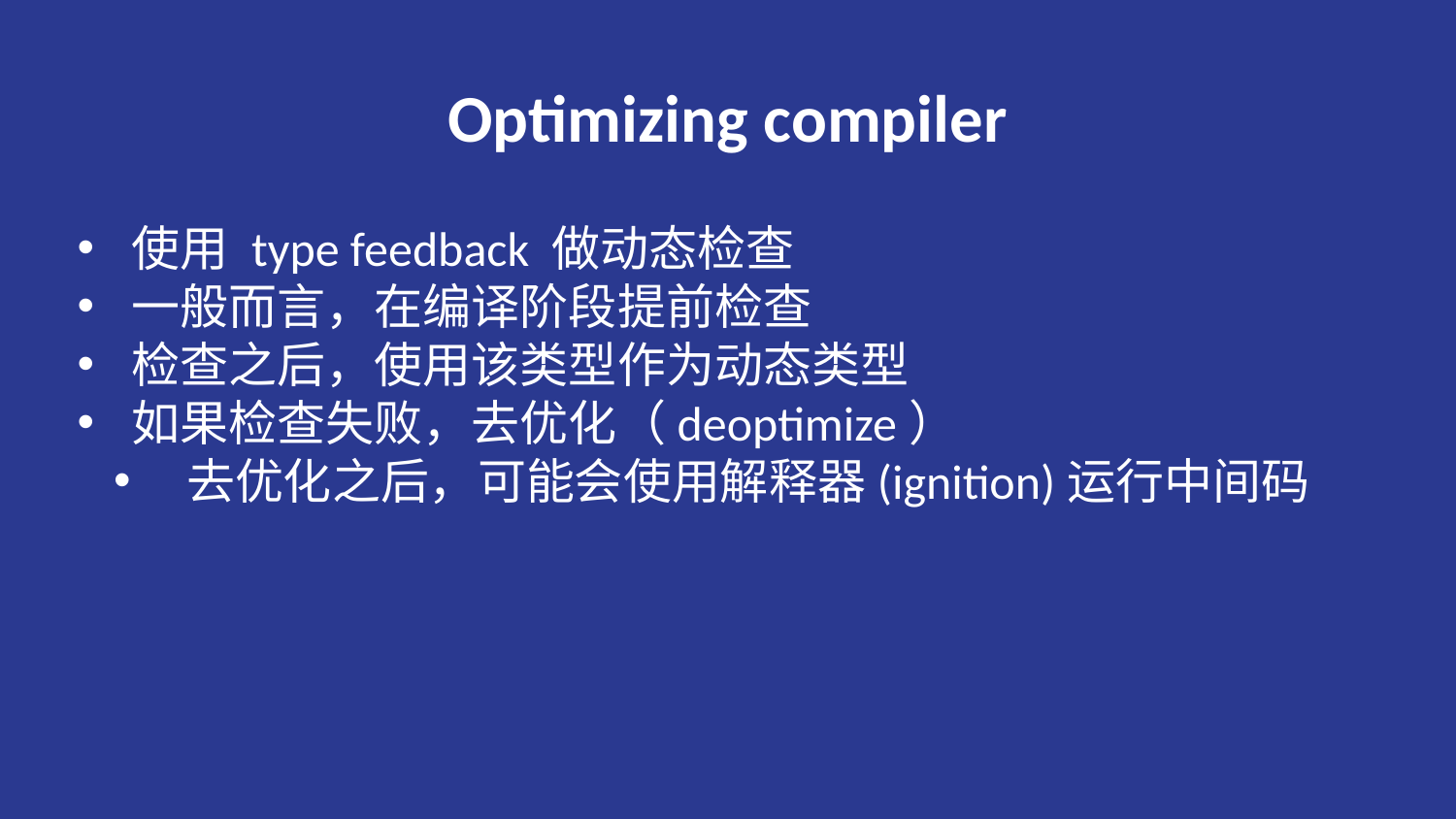

# Optimizing compiler
使用 type feedback 做动态检查
一般而言，在编译阶段提前检查
检查之后，使用该类型作为动态类型
如果检查失败，去优化（deoptimize）
去优化之后，可能会使用解释器(ignition)运行中间码